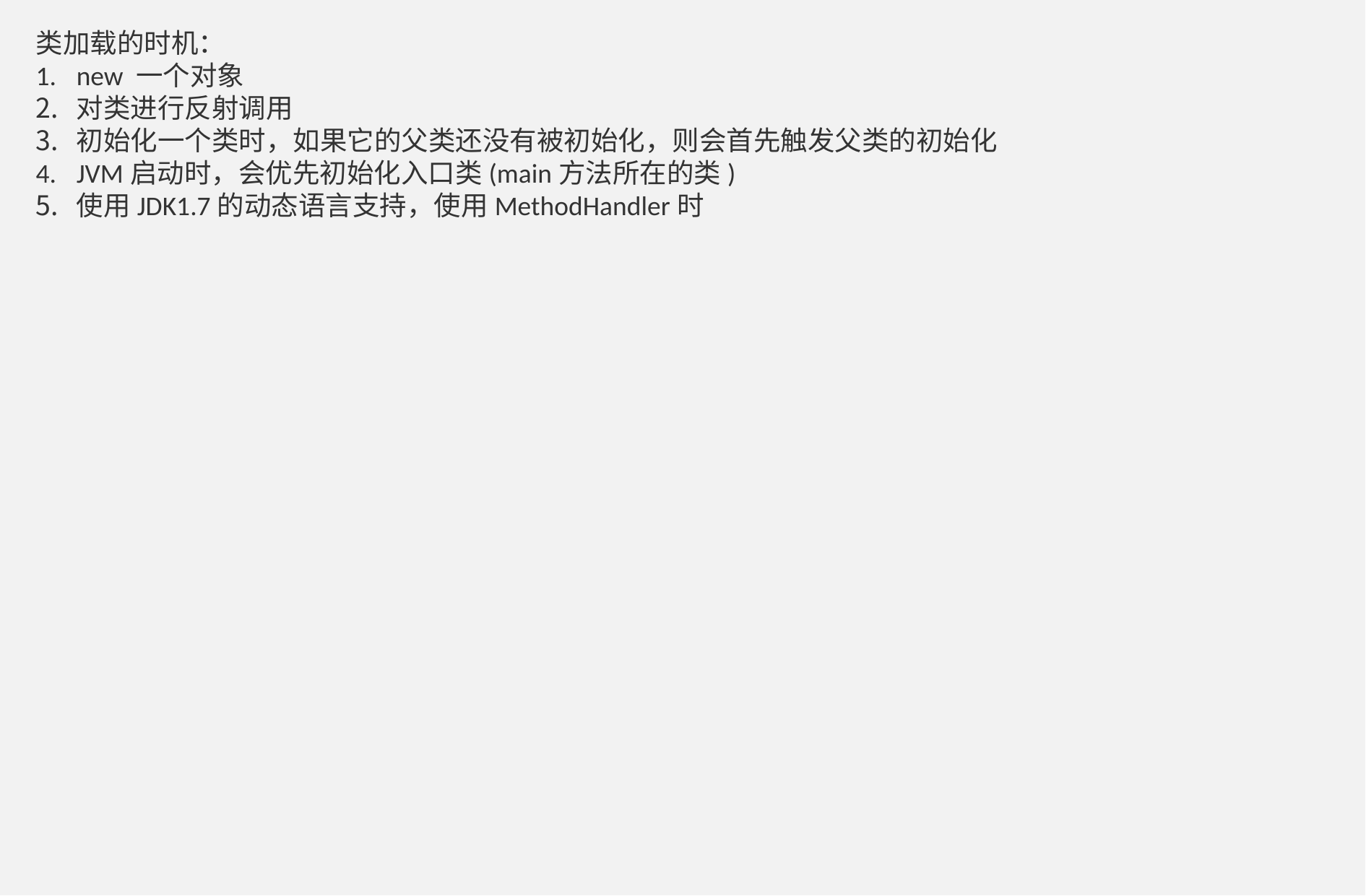

类加载的时机：
new 一个对象
对类进行反射调用
初始化一个类时，如果它的父类还没有被初始化，则会首先触发父类的初始化
JVM启动时，会优先初始化入口类(main方法所在的类)
使用JDK1.7的动态语言支持，使用MethodHandler时